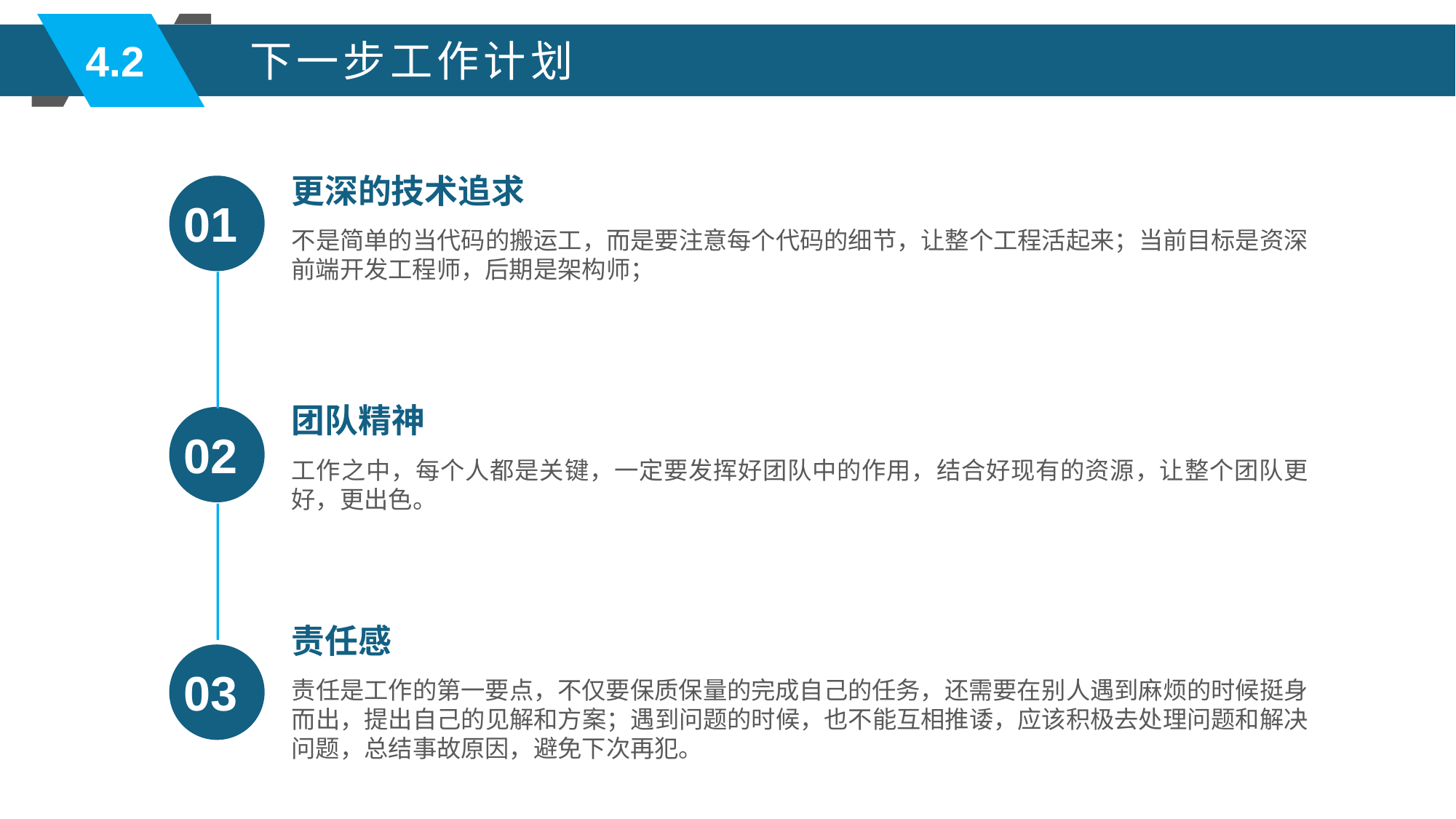

4.2
下一步工作计划

更深的技术追求

01
不是简单的当代码的搬运工，而是要注意每个代码的细节，让整个工程活起来；当前目标是资深前端开发工程师，后期是架构师；

团队精神

02
工作之中，每个人都是关键，一定要发挥好团队中的作用，结合好现有的资源，让整个团队更好，更出色。

责任感

03
责任是工作的第一要点，不仅要保质保量的完成自己的任务，还需要在别人遇到麻烦的时候挺身而出，提出自己的见解和方案；遇到问题的时候，也不能互相推诿，应该积极去处理问题和解决问题，总结事故原因，避免下次再犯。